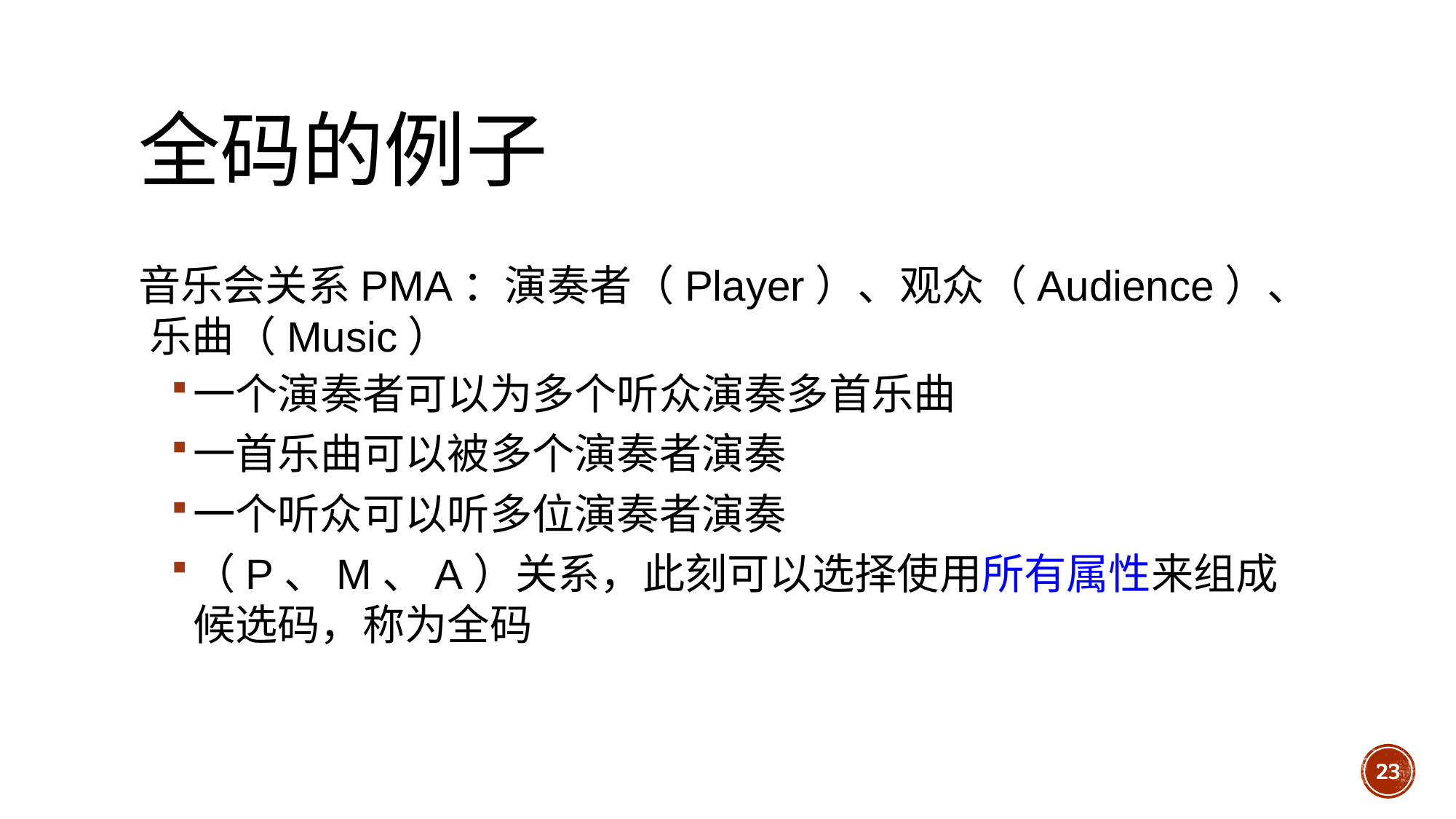

# 全码的例子
音乐会关系PMA：演奏者（Player）、观众（Audience）、乐曲（Music）
一个演奏者可以为多个听众演奏多首乐曲
一首乐曲可以被多个演奏者演奏
一个听众可以听多位演奏者演奏
（P、M、A）关系，此刻可以选择使用所有属性来组成候选码，称为全码

23